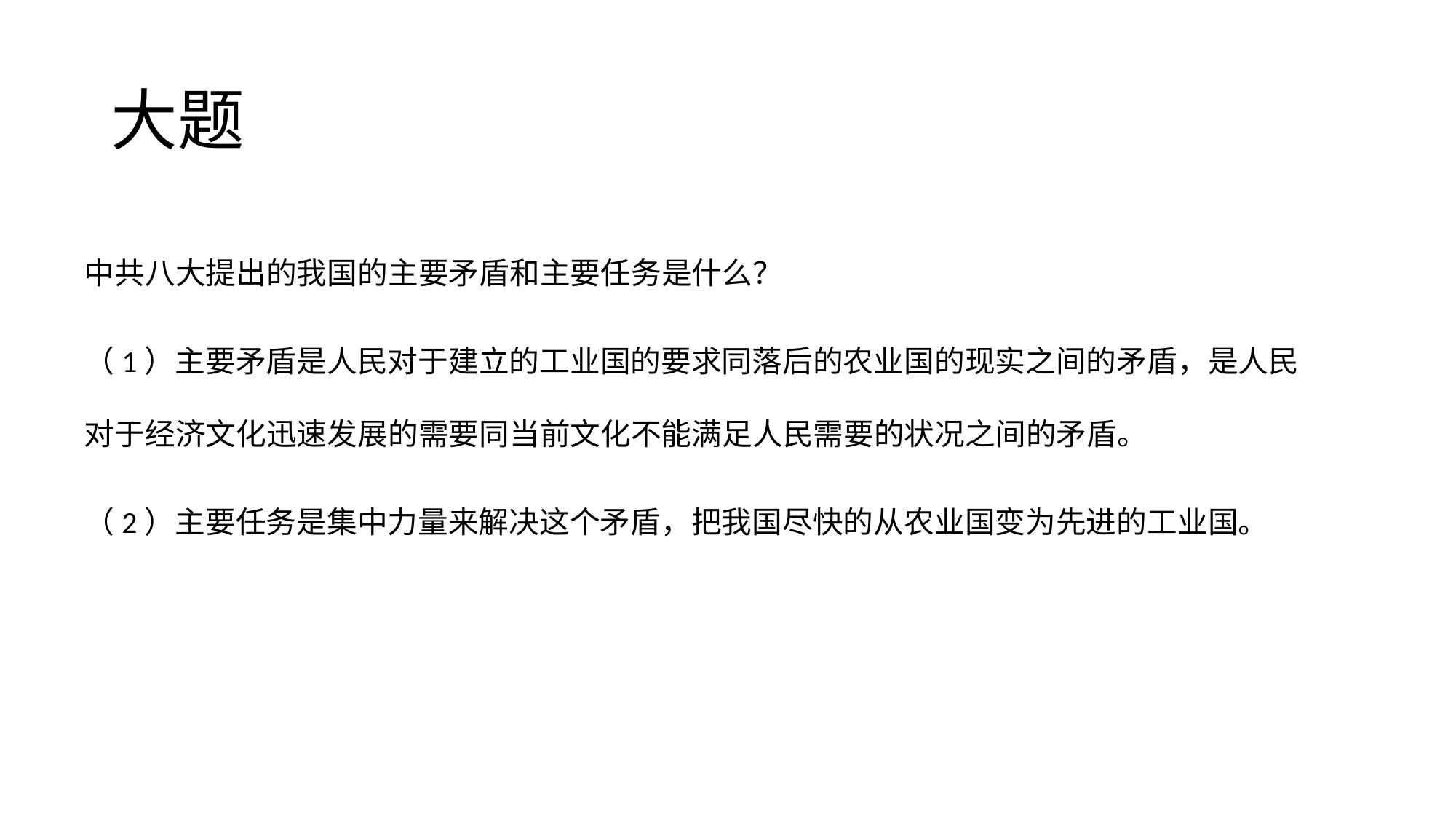

# 大题
中共八大提出的我国的主要矛盾和主要任务是什么？
（1）主要矛盾是人民对于建立的工业国的要求同落后的农业国的现实之间的矛盾，是人民对于经济文化迅速发展的需要同当前文化不能满足人民需要的状况之间的矛盾。
（2）主要任务是集中力量来解决这个矛盾，把我国尽快的从农业国变为先进的工业国。